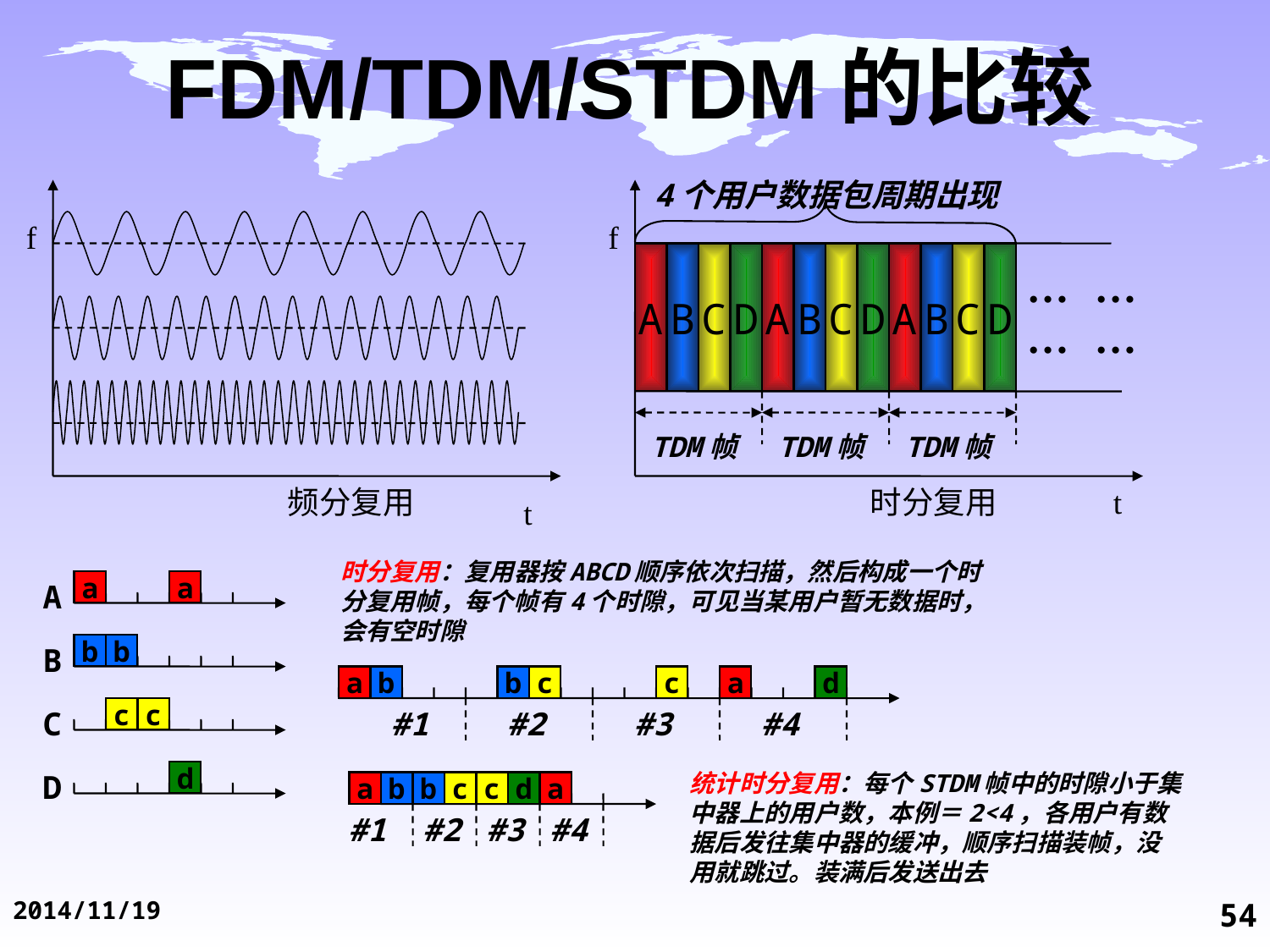

# FDM/TDM/STDM的比较

4个用户数据包周期出现

f

A
B
C
D
A
B
C
D
A
B
C
D
… …
… …

时分复用
t

TDM帧
TDM帧
TDM帧

f

频分复用
t
时分复用：复用器按ABCD顺序依次扫描，然后构成一个时分复用帧，每个帧有4个时隙，可见当某用户暂无数据时，会有空时隙
A

a
a
B

b
b
C

c
c
D

d
a
b
b
c
c
a
d

#1

#2

#3

#4

统计时分复用：每个STDM帧中的时隙小于集中器上的用户数，本例＝2<4，各用户有数据后发往集中器的缓冲，顺序扫描装帧，没用就跳过。装满后发送出去
a
b
b
c
c
d
a

#1

#2

#3

#4

2014/11/19
54